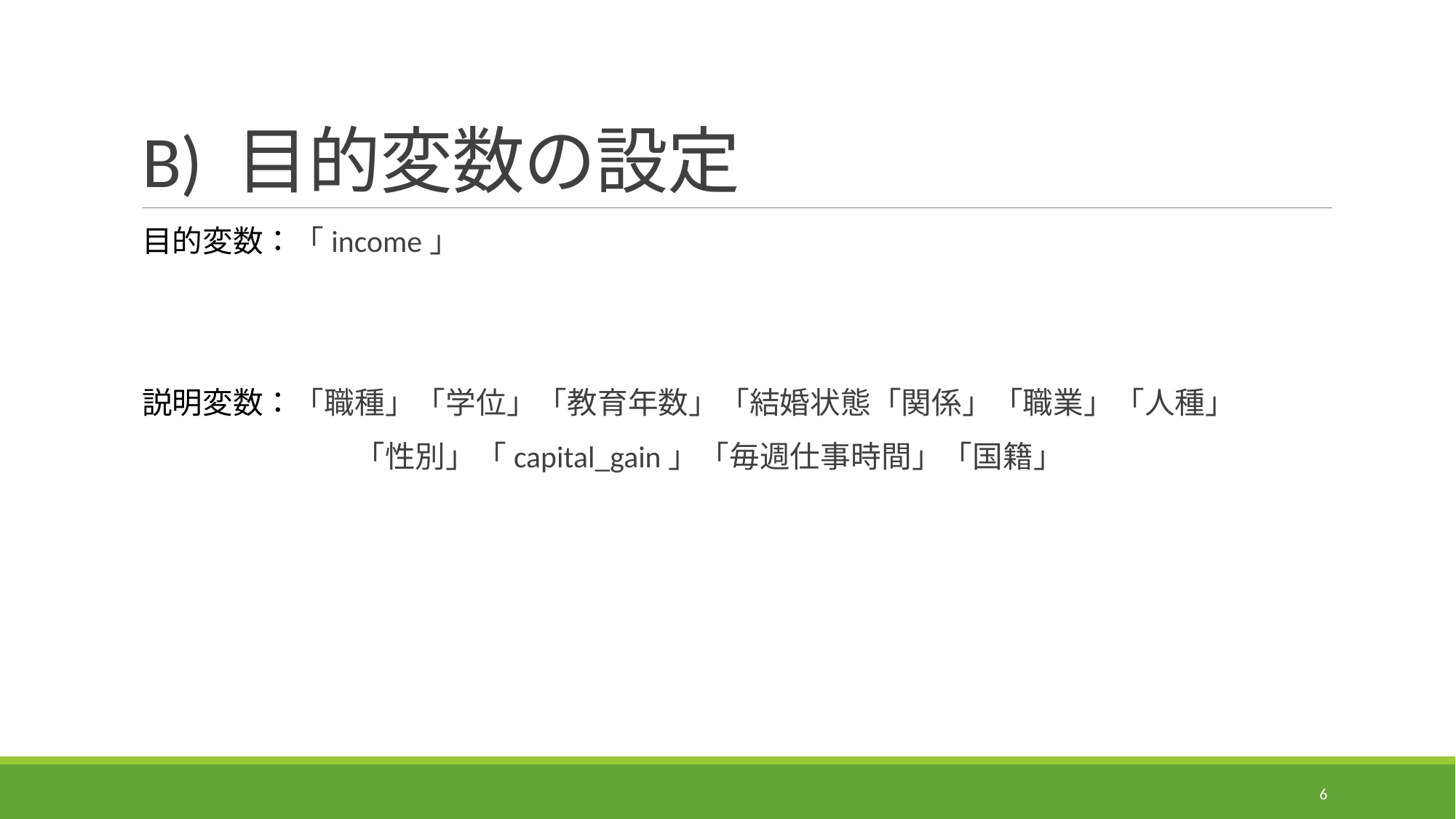

# B) 目的変数の設定
目的変数：「income」

説明変数：「職種」「学位」「教育年数」「結婚状態「関係」「職業」「人種」
　　　　　　　「性別」「capital_gain」「毎週仕事時間」「国籍」
6